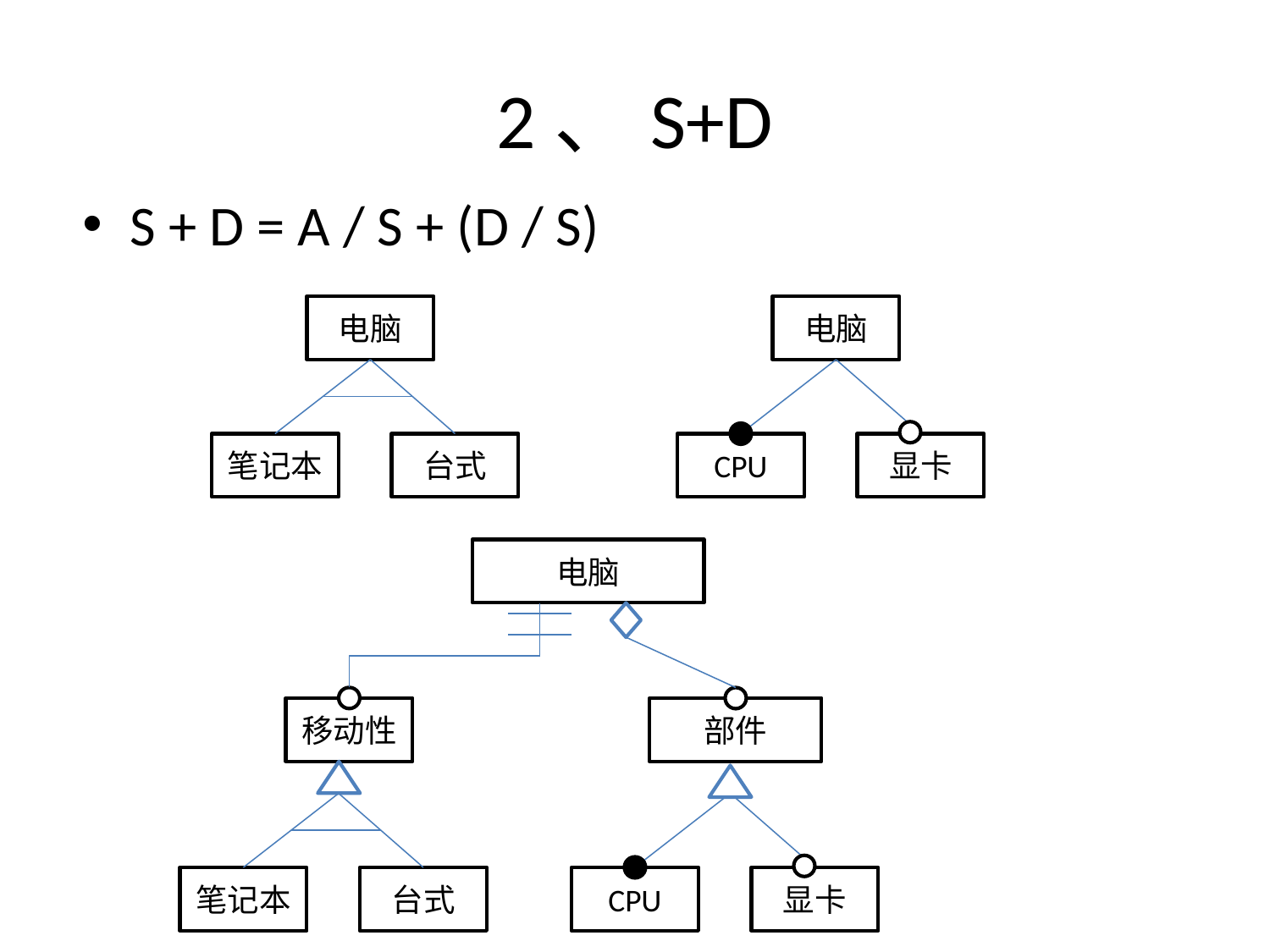

# 2、S+D
S + D = A / S + (D / S)
电脑
电脑

笔记本
台式
CPU
显卡
电脑

移动性
部件

笔记本
台式
CPU
显卡